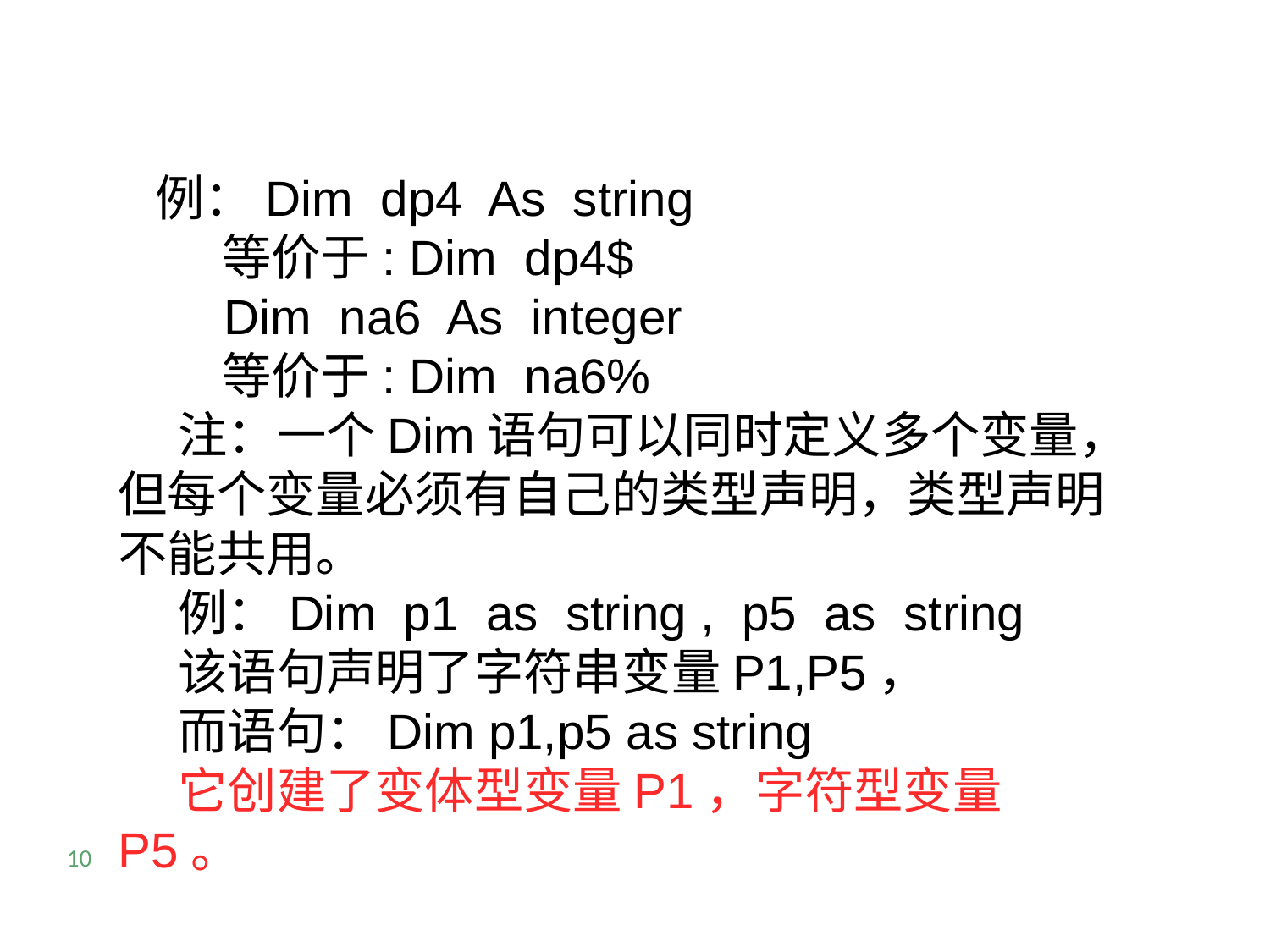

例：Dim  dp4  As  string
     等价于: Dim  dp4$
     Dim  na6  As  integer
     等价于: Dim  na6%
 注：一个Dim语句可以同时定义多个变量，但每个变量必须有自己的类型声明，类型声明不能共用。
 例：Dim  p1  as  string ,  p5  as  string
 该语句声明了字符串变量P1,P5，
 而语句：Dim p1,p5 as string
 它创建了变体型变量P1，字符型变量P5。

10